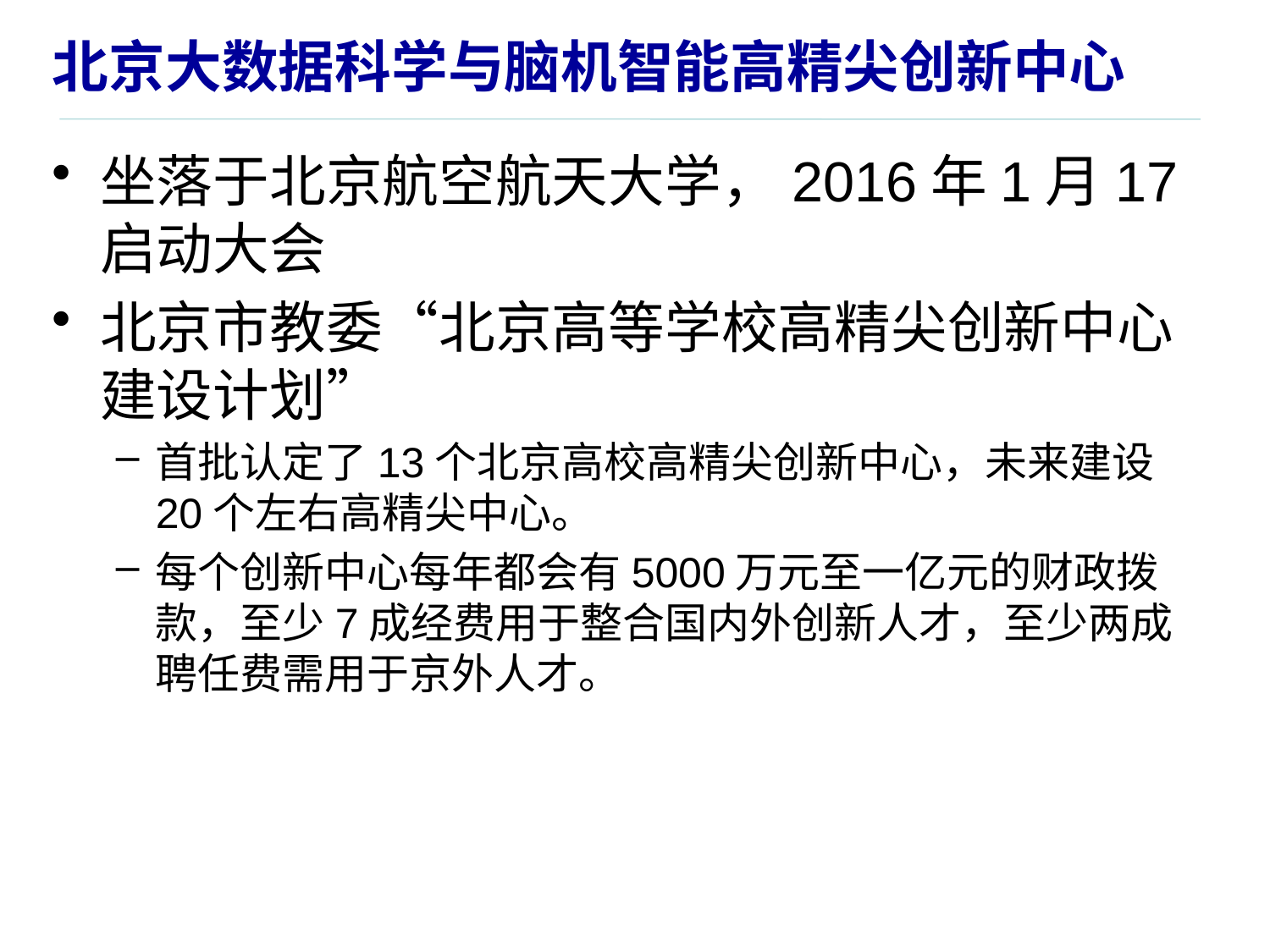

# 北京大数据科学与脑机智能高精尖创新中心
坐落于北京航空航天大学，2016年1月17启动大会
北京市教委“北京高等学校高精尖创新中心建设计划”
首批认定了13个北京高校高精尖创新中心，未来建设20个左右高精尖中心。
每个创新中心每年都会有5000万元至一亿元的财政拨款，至少7成经费用于整合国内外创新人才，至少两成聘任费需用于京外人才。